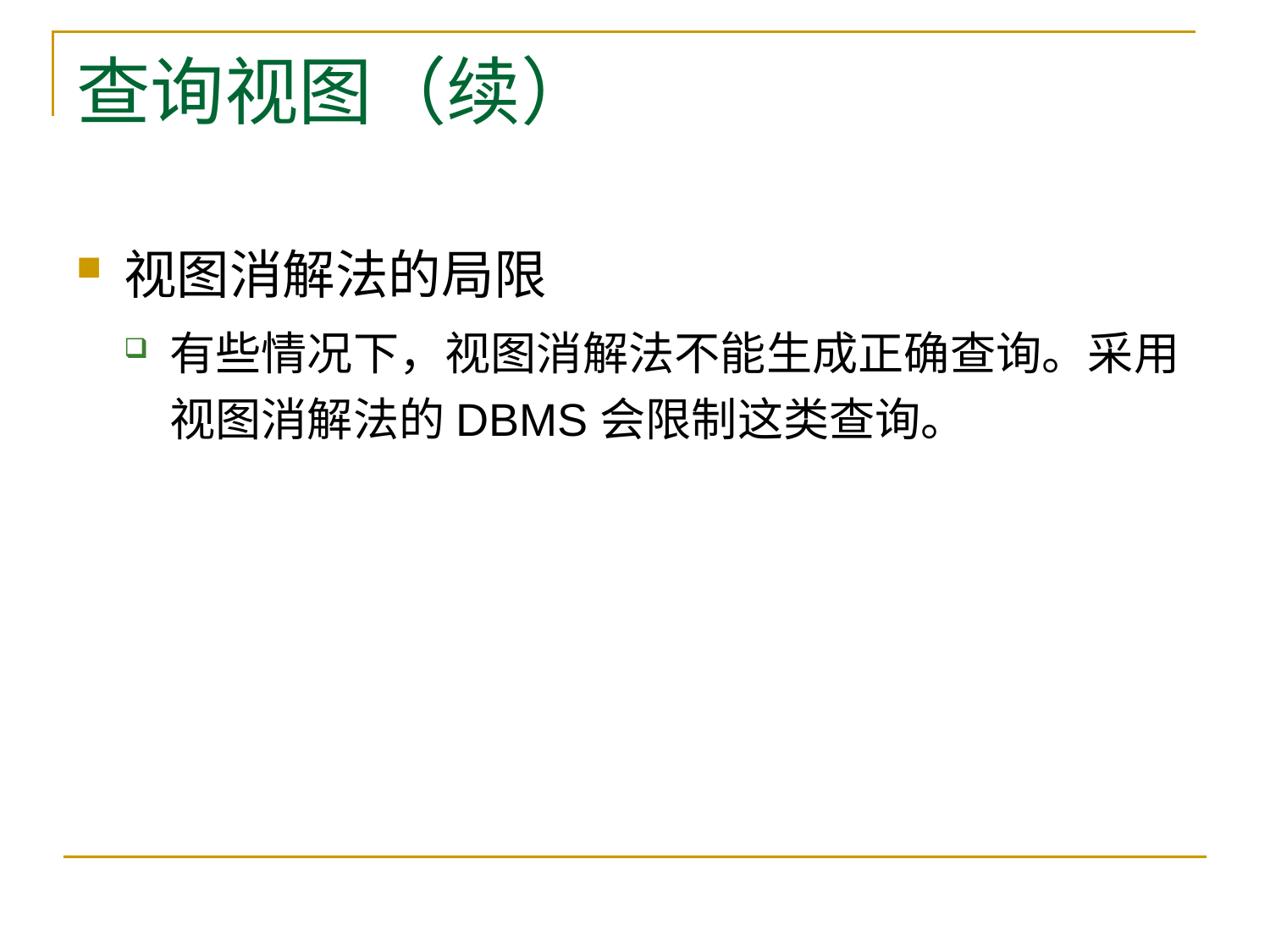

# 查询视图（续）
视图消解法的局限
有些情况下，视图消解法不能生成正确查询。采用视图消解法的DBMS会限制这类查询。